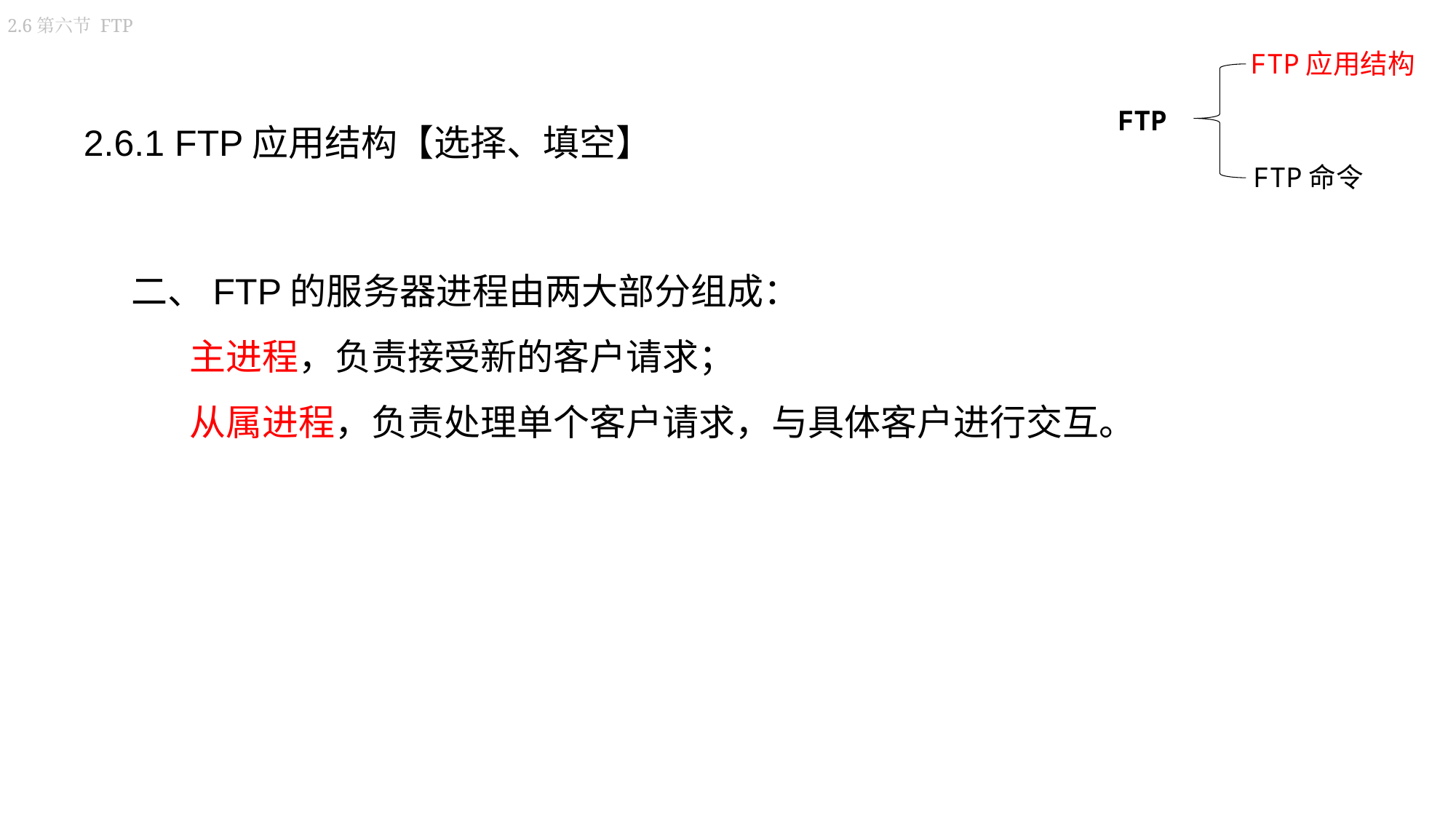

2.6第六节 FTP
FTP应用结构

FTP
FTP命令
2.6.1 FTP应用结构【选择、填空】
二、FTP的服务器进程由两大部分组成：
      主进程，负责接受新的客户请求；
      从属进程，负责处理单个客户请求，与具体客户进行交互。